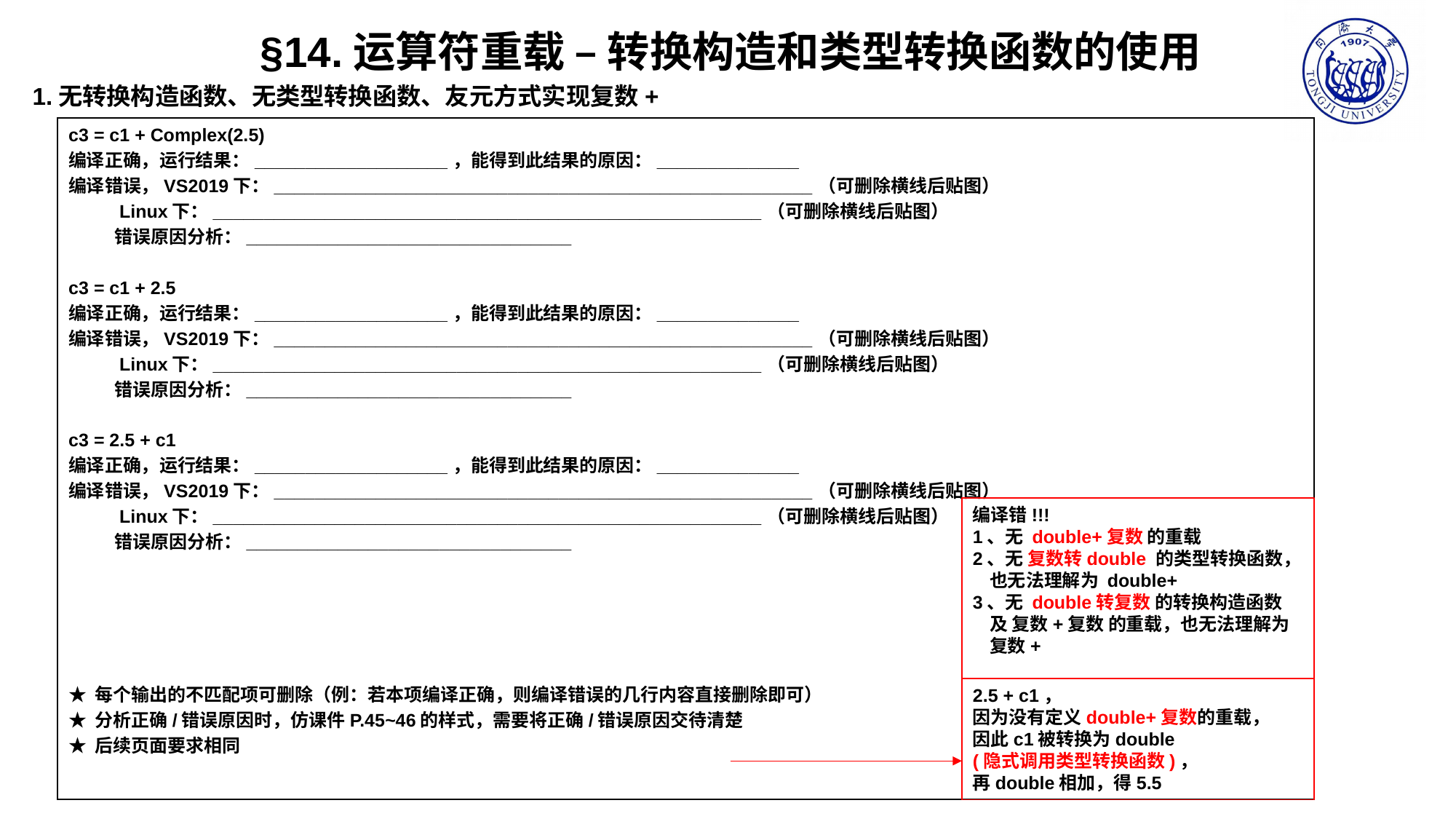

§14.运算符重载 – 转换构造和类型转换函数的使用
1.无转换构造函数、无类型转换函数、友元方式实现复数+
c3 = c1 + Complex(2.5)
编译正确，运行结果：___________________，能得到此结果的原因：______________
编译错误，VS2019下：_____________________________________________________（可删除横线后贴图）
          Linux下：______________________________________________________（可删除横线后贴图）
          错误原因分析：________________________________

c3 = c1 + 2.5
编译正确，运行结果：___________________，能得到此结果的原因：______________
编译错误，VS2019下：_____________________________________________________（可删除横线后贴图）
          Linux下：______________________________________________________（可删除横线后贴图）
          错误原因分析：________________________________

c3 = 2.5 + c1
编译正确，运行结果：___________________，能得到此结果的原因：______________
编译错误，VS2019下：_____________________________________________________（可删除横线后贴图）
          Linux下：______________________________________________________（可删除横线后贴图）
          错误原因分析：________________________________

★ 每个输出的不匹配项可删除（例：若本项编译正确，则编译错误的几行内容直接删除即可）
★ 分析正确/错误原因时，仿课件P.45~46的样式，需要将正确/错误原因交待清楚
★ 后续页面要求相同
编译错!!!
1、无 double+复数 的重载
2、无 复数转double 的类型转换函数，
   也无法理解为 double+
3、无 double转复数 的转换构造函数
   及 复数+复数 的重载，也无法理解为
   复数+
2.5 + c1，
因为没有定义double+复数的重载，
因此c1被转换为double
(隐式调用类型转换函数)，
再double相加，得5.5